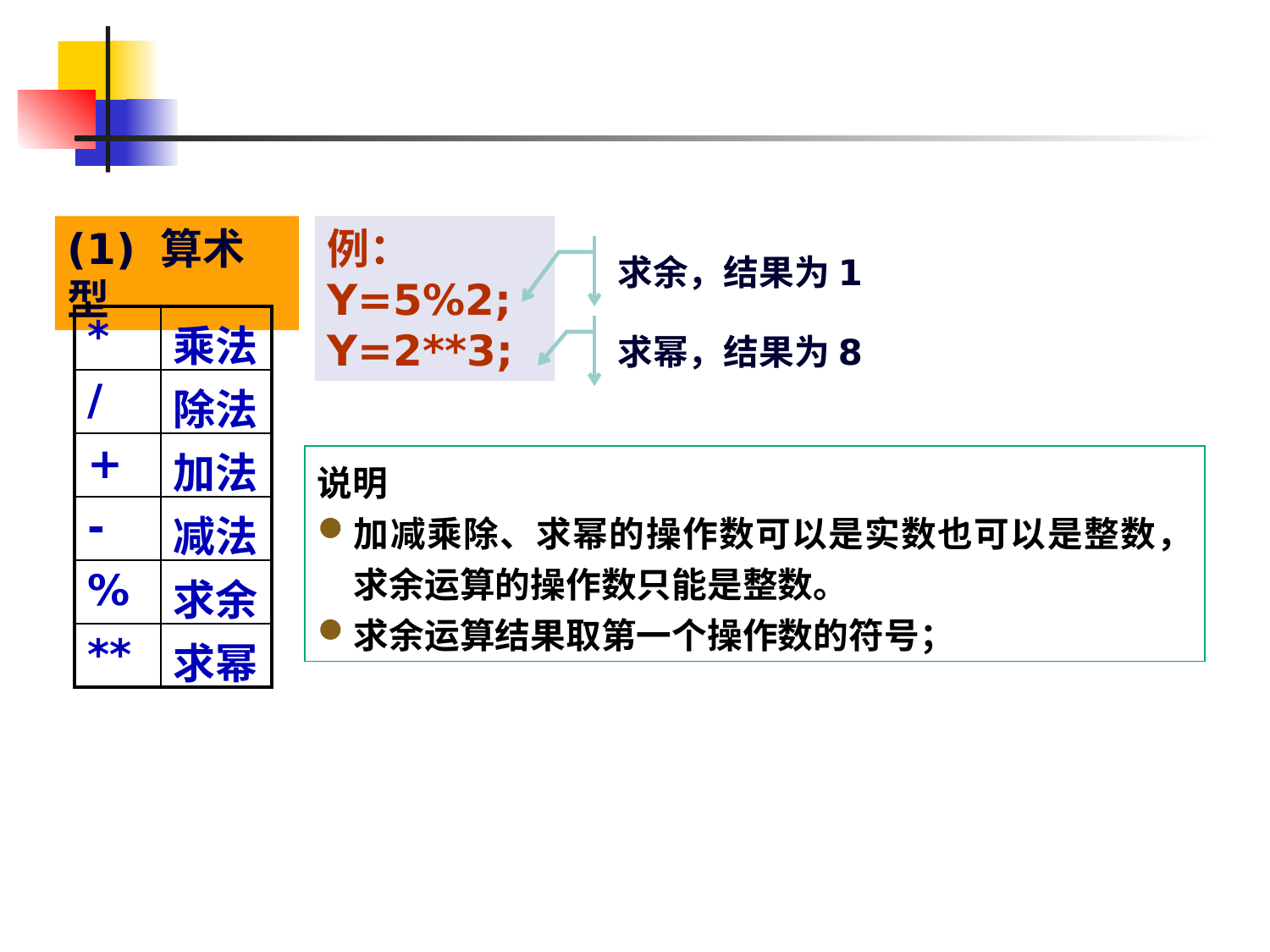

(1) 算术型
例：
Y=5%2;
Y=2**3;
求余，结果为1
| \* | 乘法 |
| --- | --- |
| / | 除法 |
| + | 加法 |
| - | 减法 |
| % | 求余 |
| \*\* | 求幂 |
求幂，结果为8
说明
加减乘除、求幂的操作数可以是实数也可以是整数，求余运算的操作数只能是整数。
求余运算结果取第一个操作数的符号；